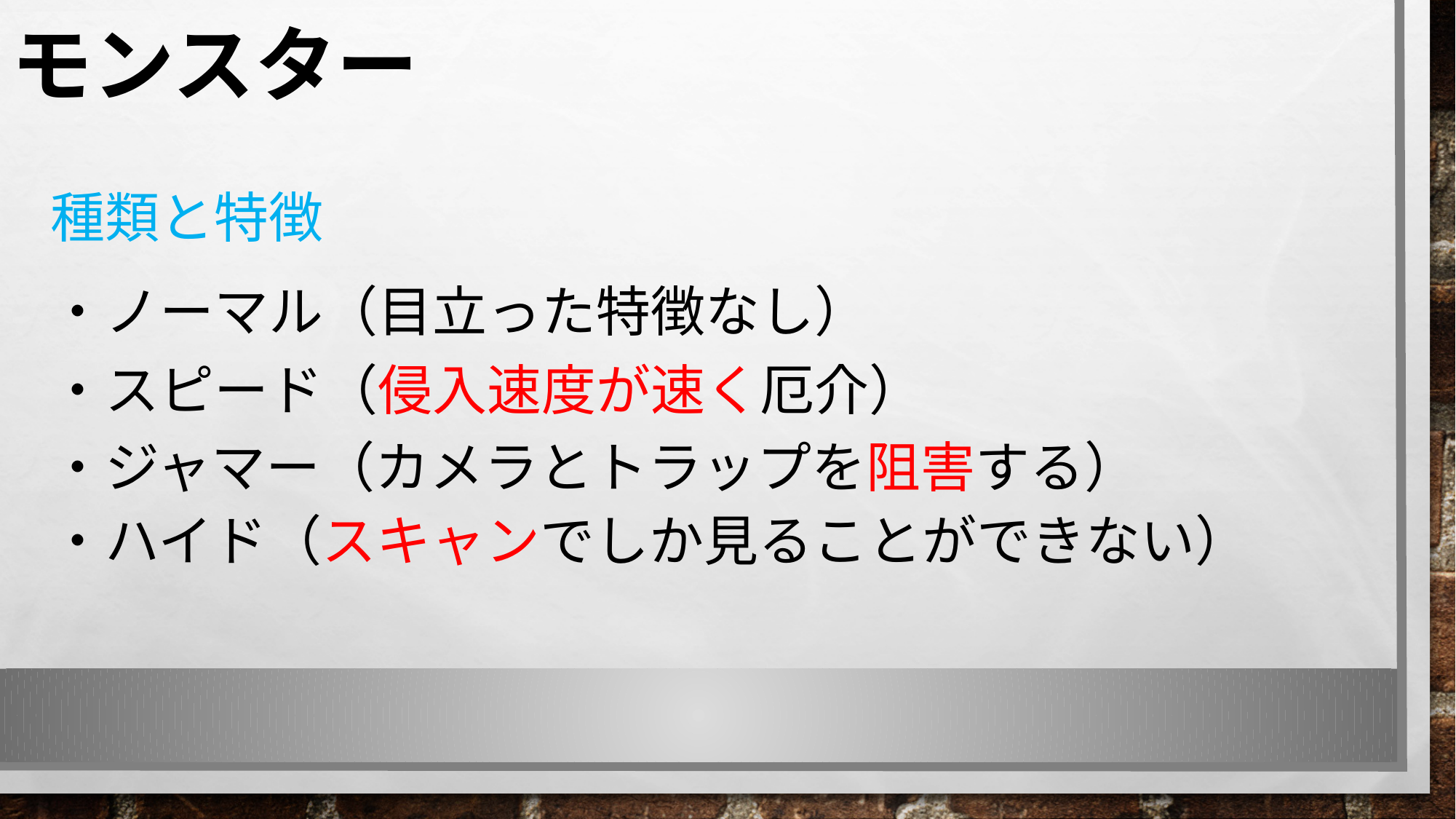

# モンスター
種類と特徴
・ノーマル（目立った特徴なし）
・スピード（侵入速度が速く厄介）
・ジャマー（カメラとトラップを阻害する）
・ハイド（スキャンでしか見ることができない）